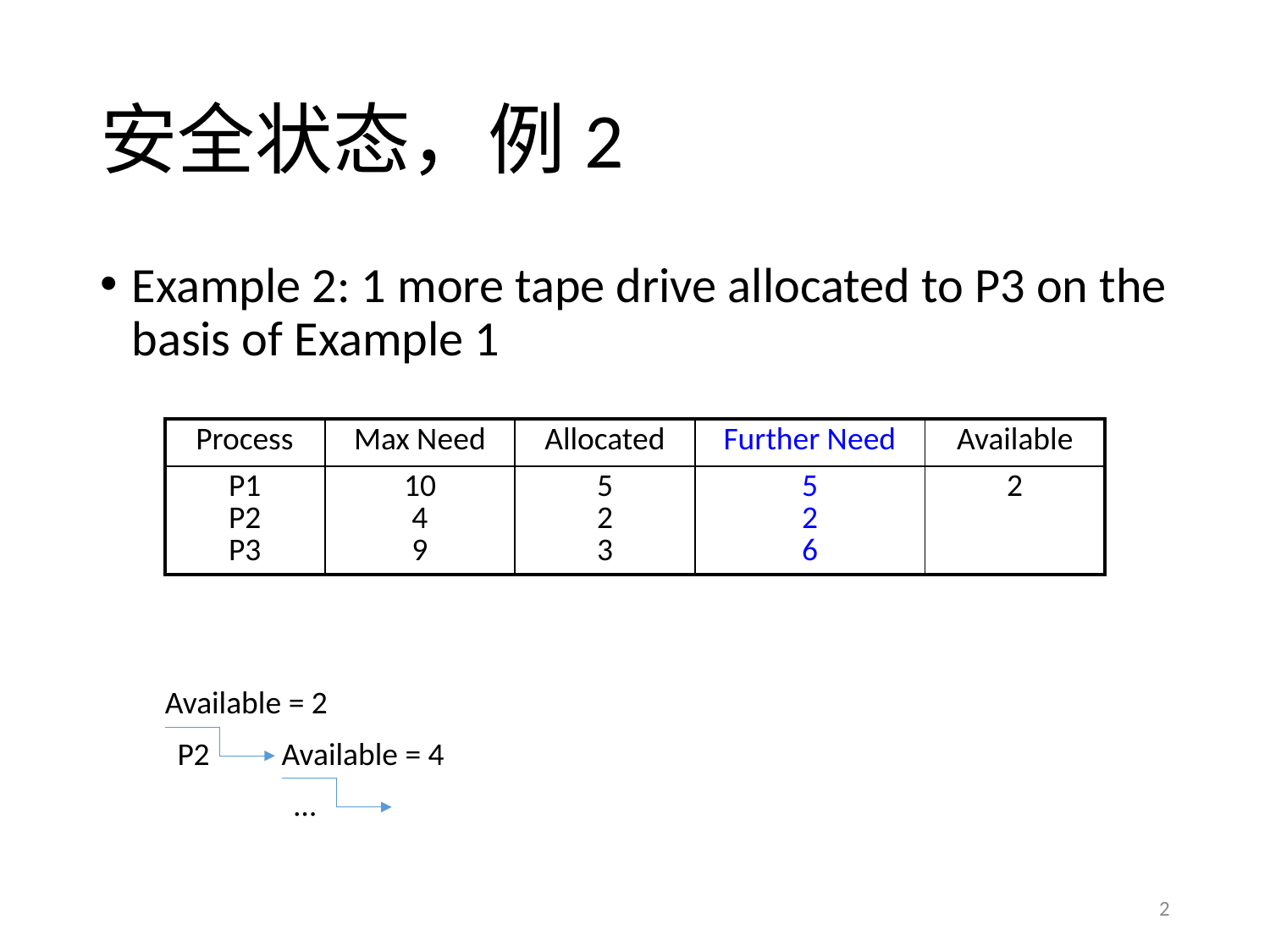

# 安全状态，例2
Example 2: 1 more tape drive allocated to P3 on the basis of Example 1
| Process | Max Need | Allocated | Further Need | Available |
| --- | --- | --- | --- | --- |
| P1 P2 P3 | 10 4 9 | 5 2 3 | 5 2 6 | 2 |
Available = 2
P2
Available = 4
…
2